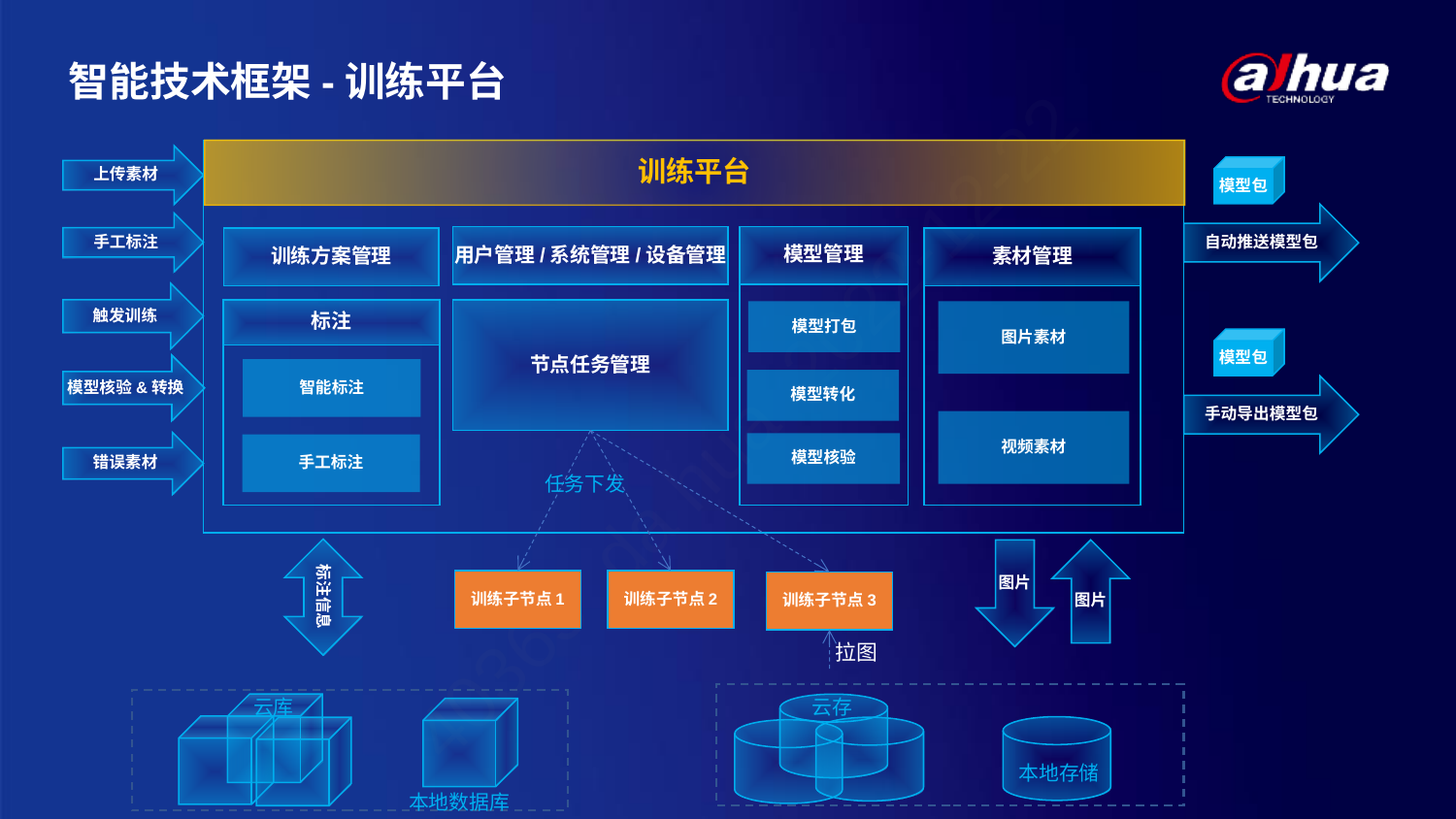

# 智能技术框架-训练平台

训练平台
上传素材
模型包
自动推送模型包
手工标注
用户管理/系统管理/设备管理

模型管理
训练方案管理

素材管理
触发训练
节点任务管理

标注
模型打包
图片素材
模型包
模型核验&转换
智能标注
模型转化
手动导出模型包
视频素材
错误素材
模型核验
手工标注
任务下发
标注信息
图片
图片
训练子节点1
训练子节点2
训练子节点3
拉图

云库

云存

本地存储
本地数据库